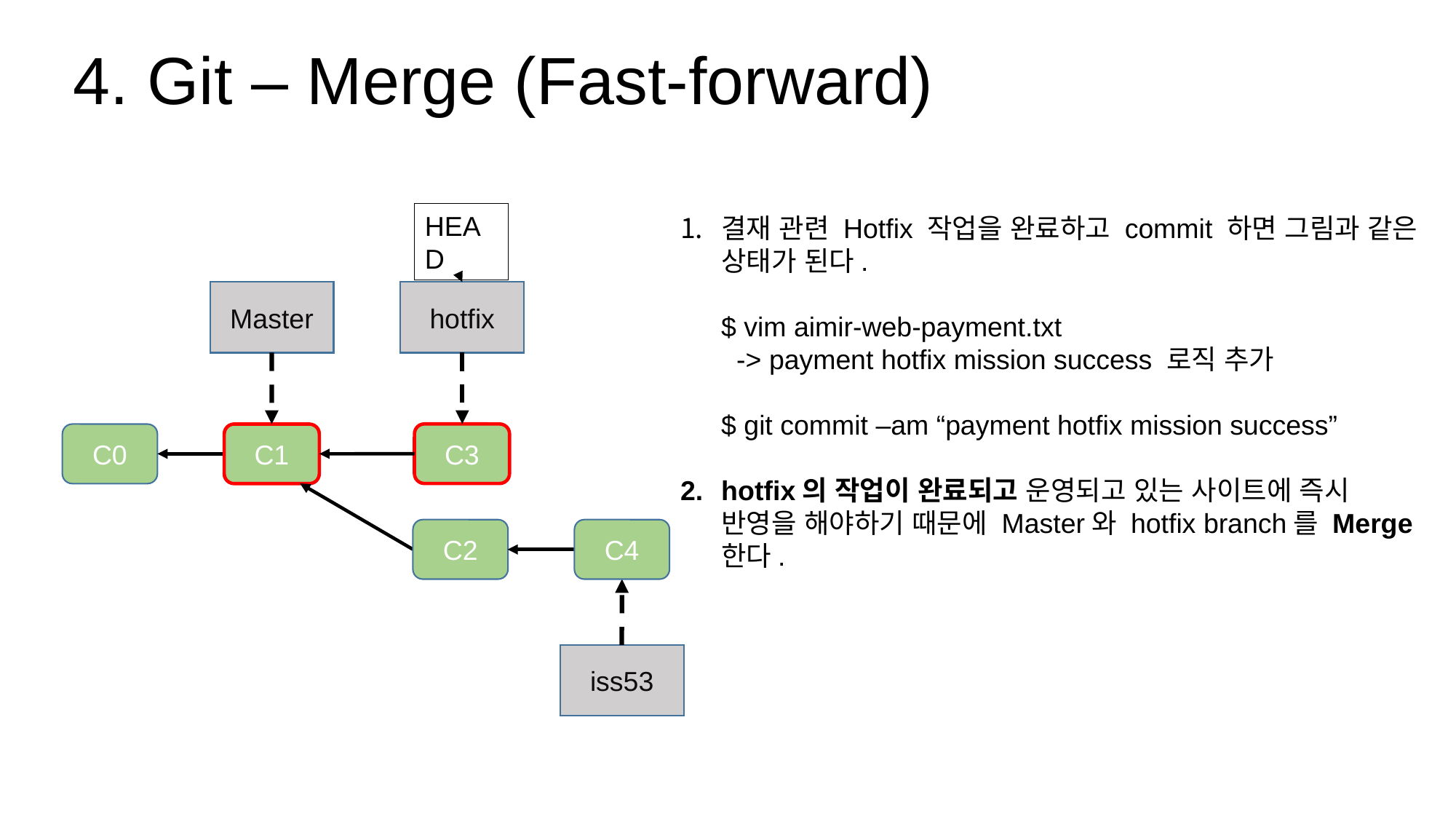

# 4. Git – Merge (Fast-forward)
HEAD
결재 관련 Hotfix 작업을 완료하고 commit 하면 그림과 같은 상태가 된다.
$ vim aimir-web-payment.txt
  -> payment hotfix mission success 로직 추가
$ git commit –am “payment hotfix mission success”

hotfix의 작업이 완료되고 운영되고 있는 사이트에 즉시 반영을 해야하기 때문에 Master와 hotfix branch를 Merge 한다.

Master
hotfix
C3
C1
C0
C4
C2
iss53